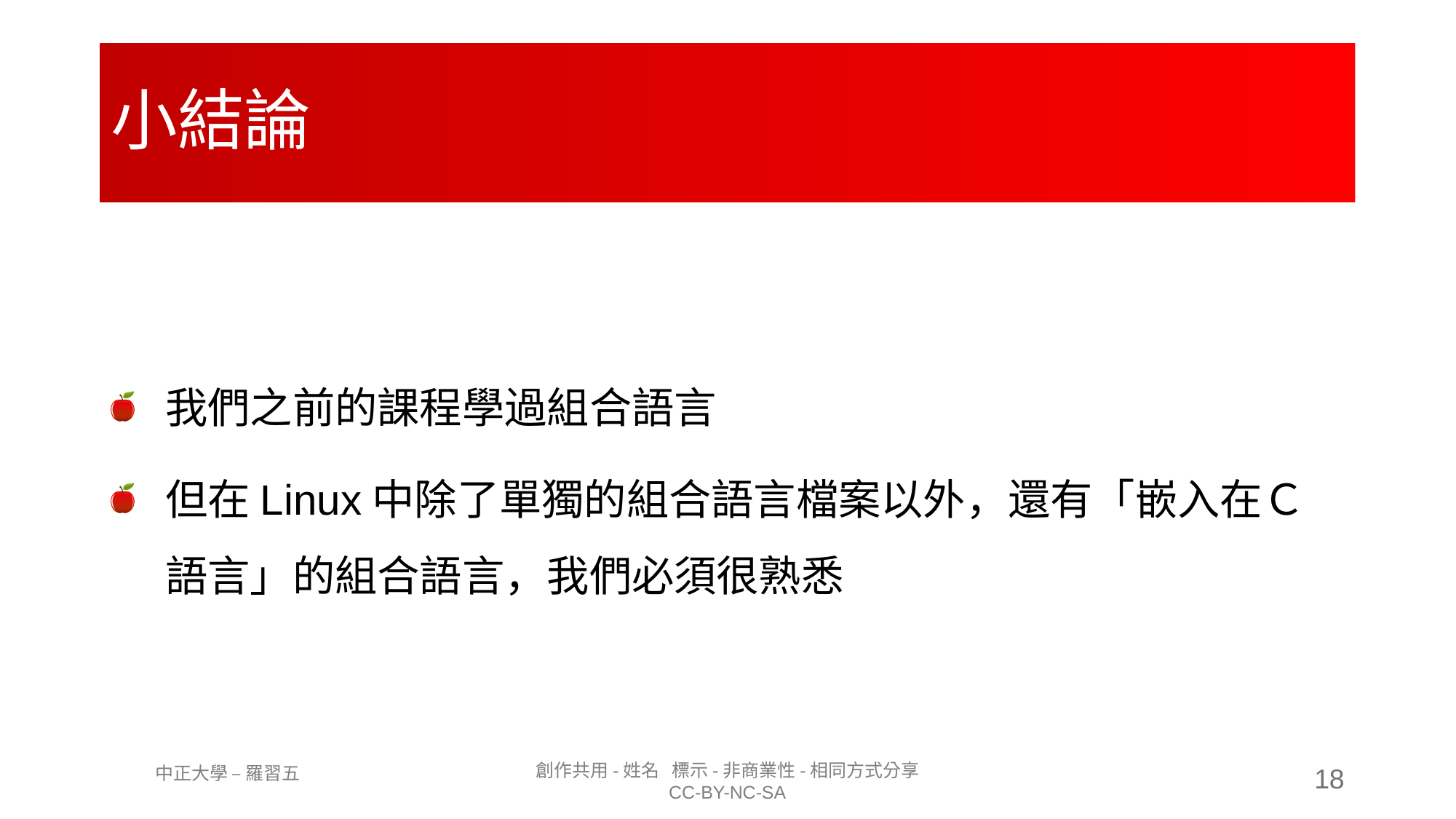

# 小結論
我們之前的課程學過組合語言
但在Linux中除了單獨的組合語言檔案以外，還有「嵌入在Ｃ語言」的組合語言，我們必須很熟悉